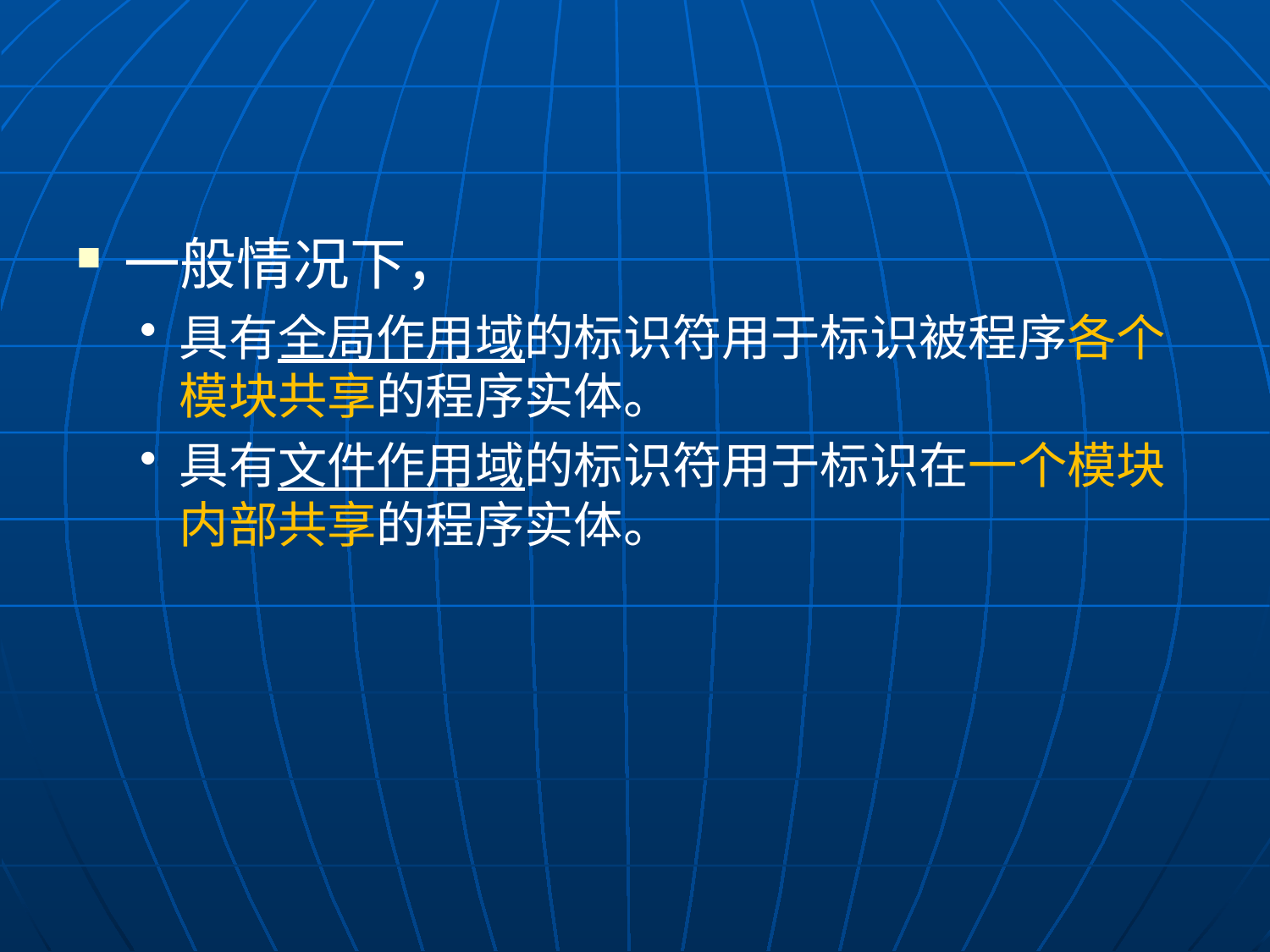

#
一般情况下，
具有全局作用域的标识符用于标识被程序各个模块共享的程序实体。
具有文件作用域的标识符用于标识在一个模块内部共享的程序实体。